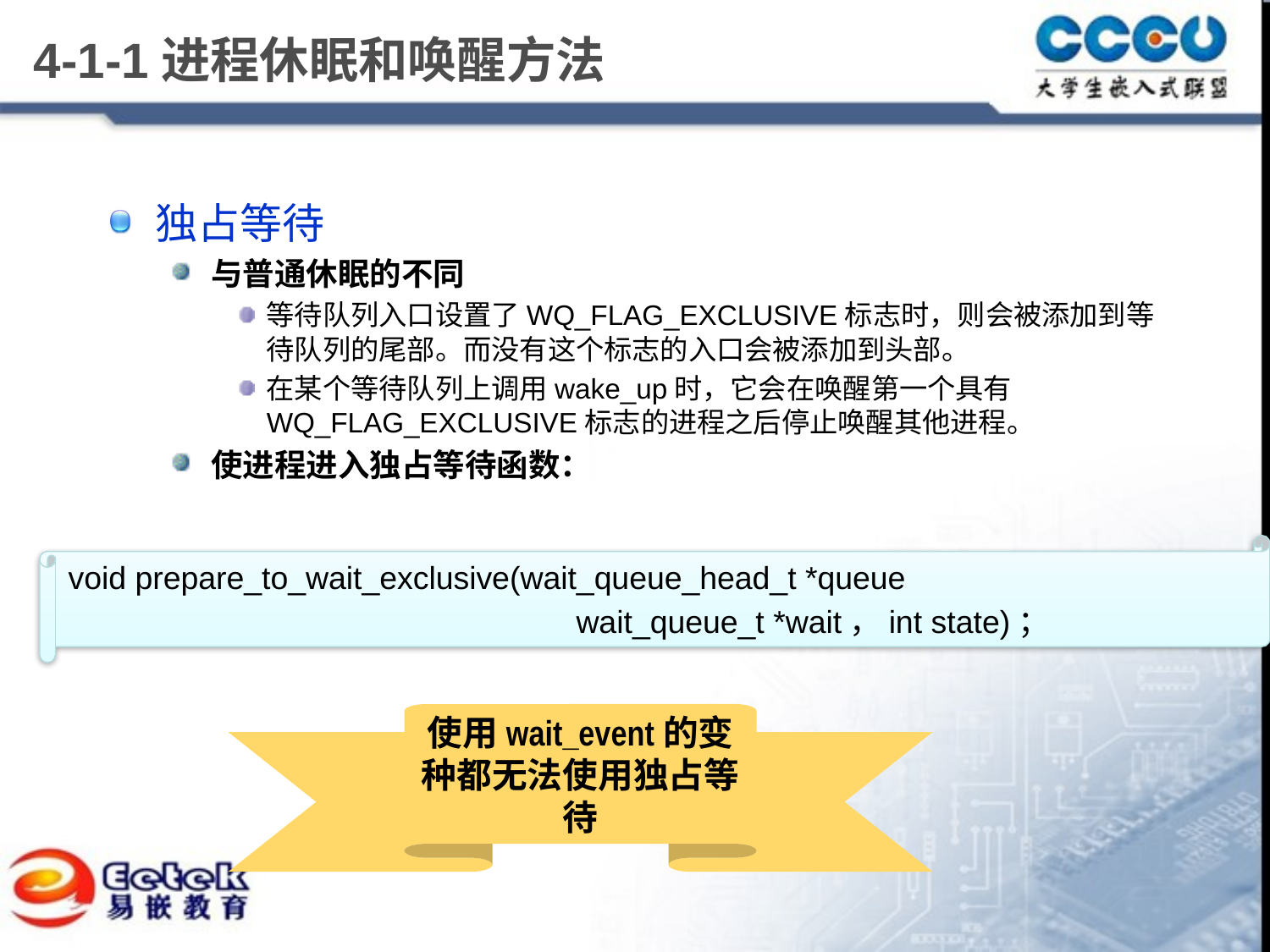

# 4-1-1进程休眠和唤醒方法
独占等待
与普通休眠的不同
等待队列入口设置了WQ_FLAG_EXCLUSIVE标志时，则会被添加到等待队列的尾部。而没有这个标志的入口会被添加到头部。
在某个等待队列上调用wake_up时，它会在唤醒第一个具有WQ_FLAG_EXCLUSIVE标志的进程之后停止唤醒其他进程。
使进程进入独占等待函数：

void prepare_to_wait_exclusive(wait_queue_head_t *queue
    				wait_queue_t *wait，int state)；
使用wait_event的变种都无法使用独占等待